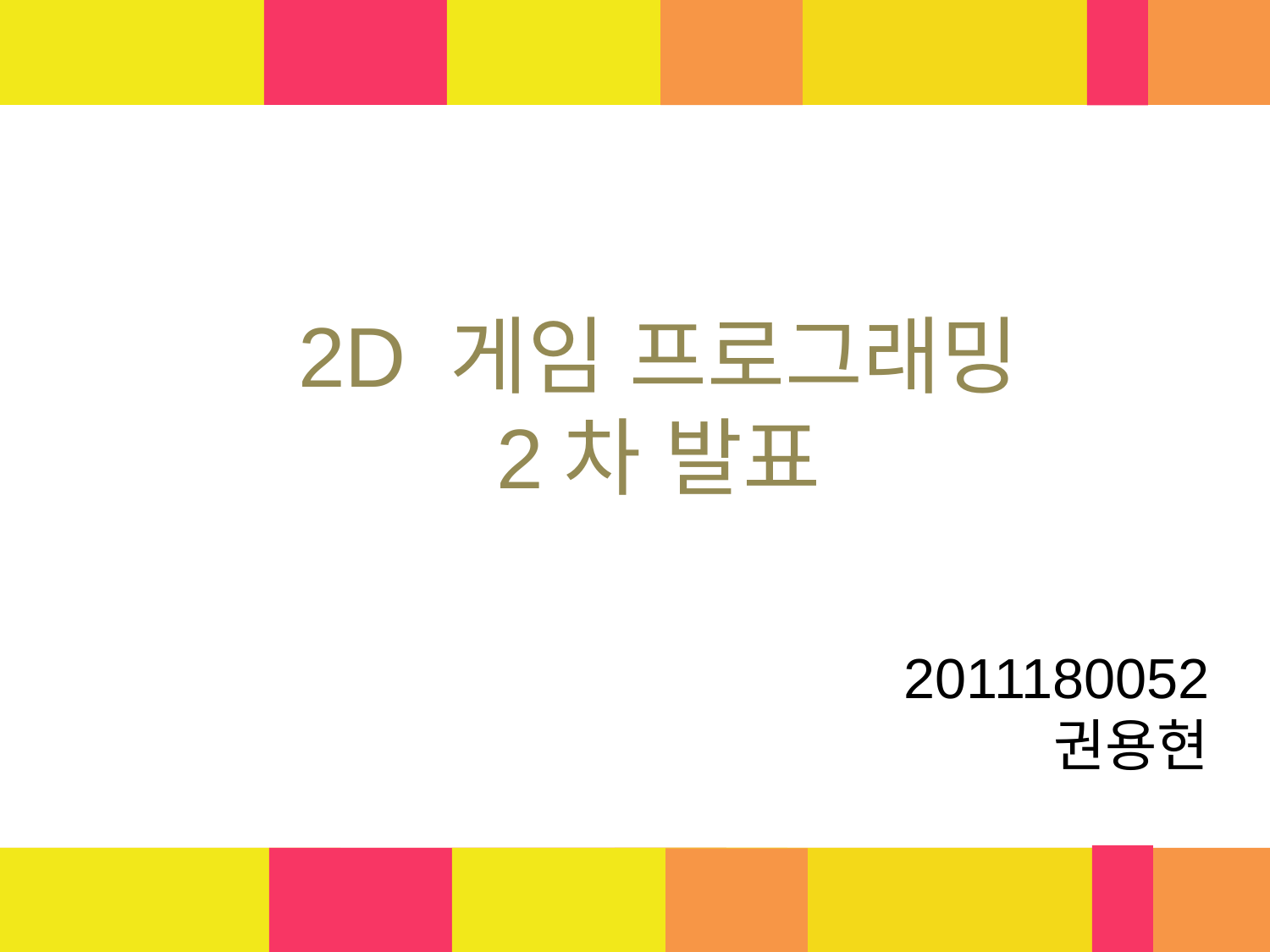

2D 게임 프로그래밍
2차 발표
2011180052
권용현